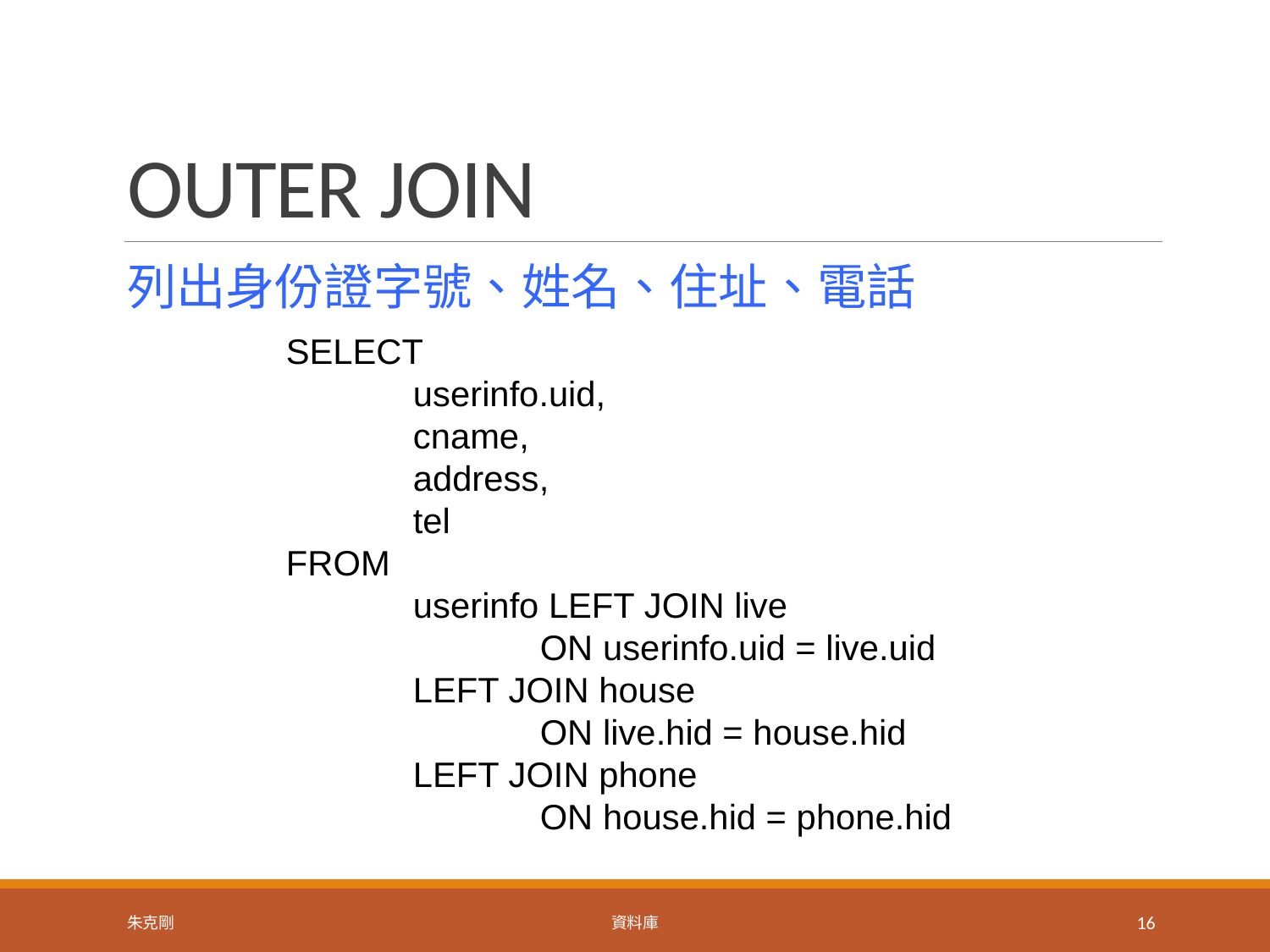

# OUTER JOIN
列出身份證字號、姓名、住址、電話
SELECT
	userinfo.uid,
	cname,
	address,
	tel
FROM
	userinfo LEFT JOIN live
		ON userinfo.uid = live.uid
	LEFT JOIN house
		ON live.hid = house.hid
	LEFT JOIN phone
		ON house.hid = phone.hid
朱克剛
資料庫
16